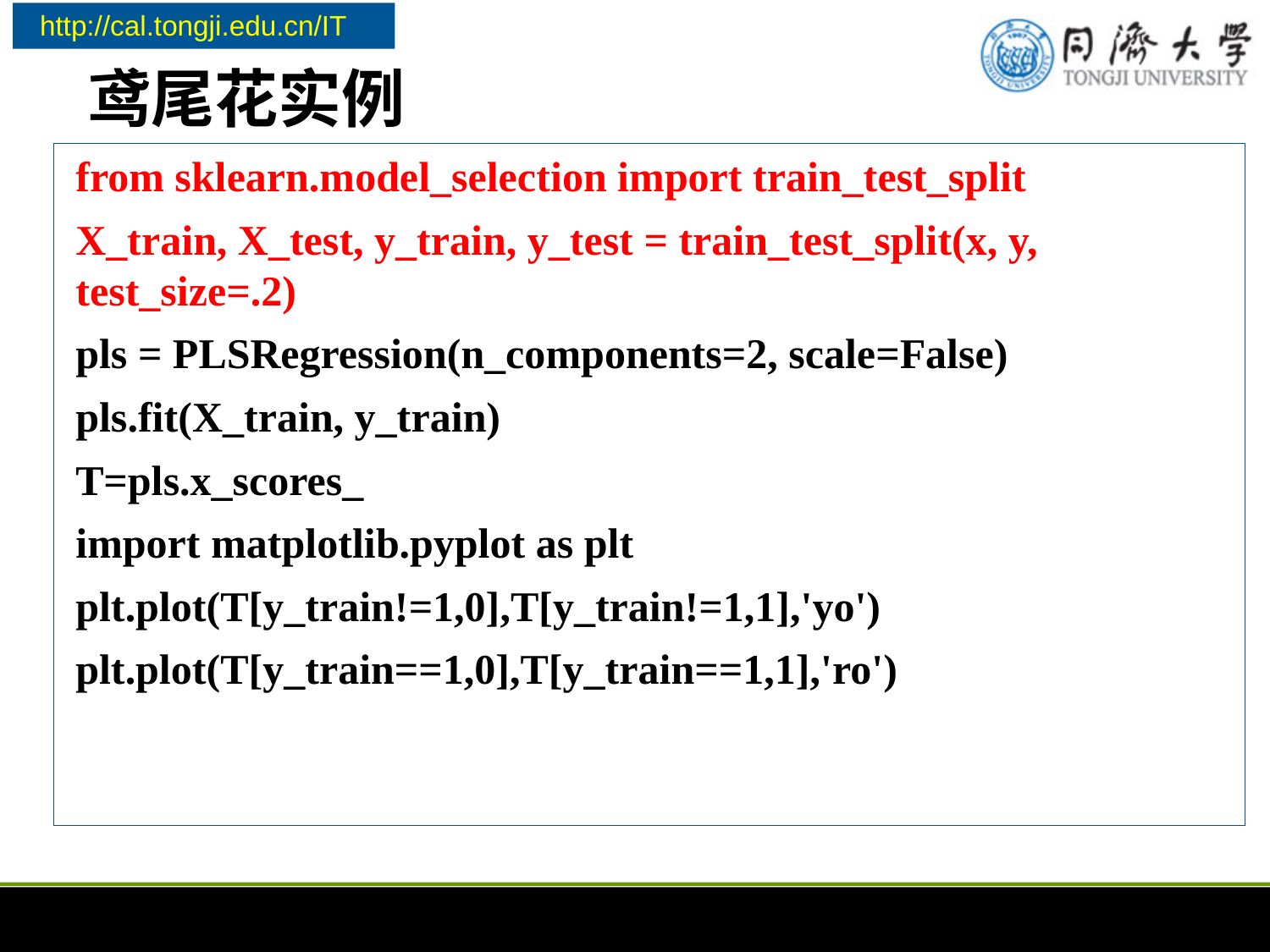

# 鸢尾花实例
from sklearn.model_selection import train_test_split
X_train, X_test, y_train, y_test = train_test_split(x, y, test_size=.2)
pls = PLSRegression(n_components=2, scale=False)
pls.fit(X_train, y_train)
T=pls.x_scores_
import matplotlib.pyplot as plt
plt.plot(T[y_train!=1,0],T[y_train!=1,1],'yo')
plt.plot(T[y_train==1,0],T[y_train==1,1],'ro')